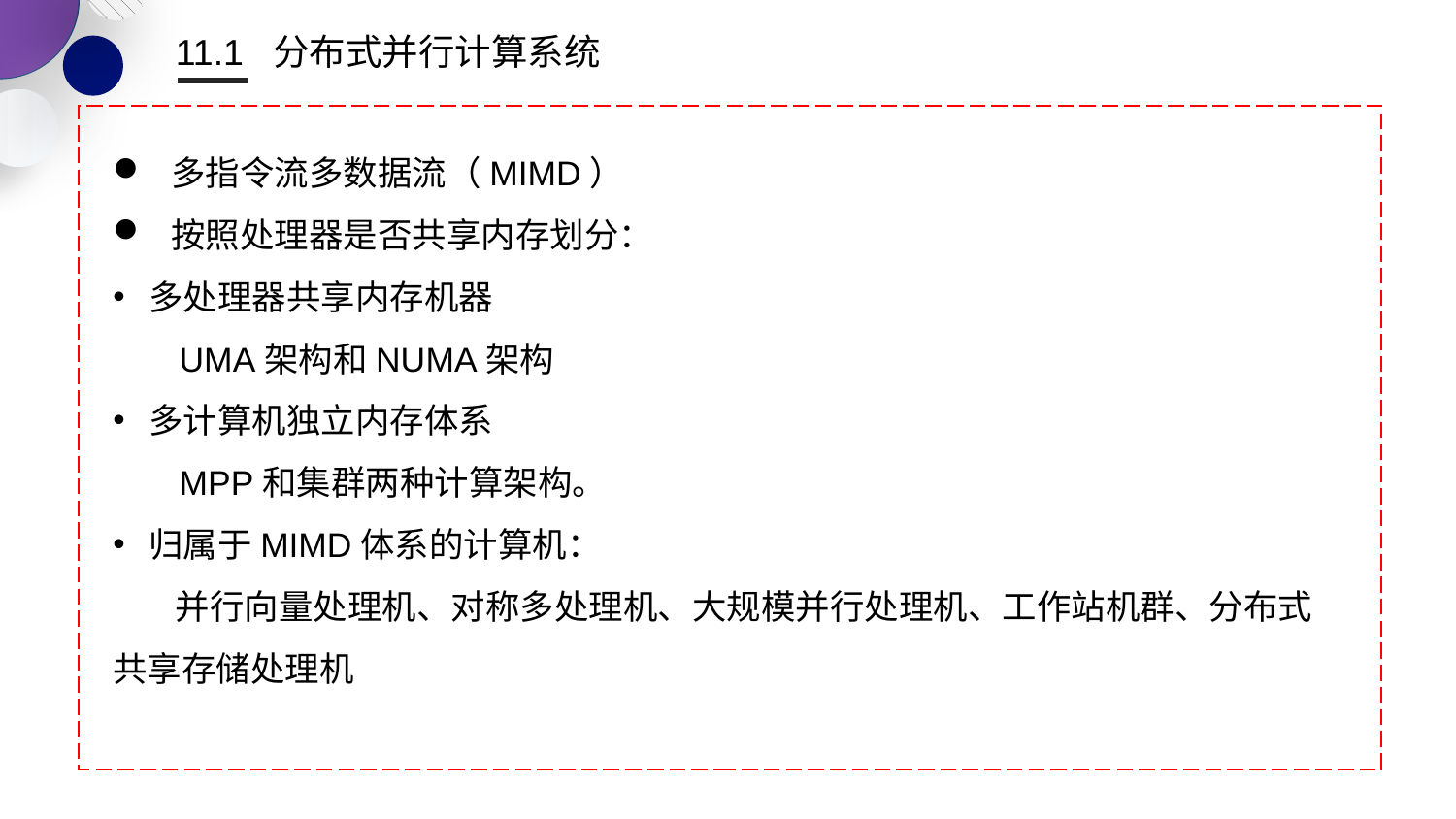

11.1  分布式并行计算系统

  多指令流多数据流（MIMD）
  按照处理器是否共享内存划分：
  多处理器共享内存机器
       UMA架构和NUMA架构
  多计算机独立内存体系
       MPP和集群两种计算架构。
  归属于MIMD体系的计算机：
       并行向量处理机、对称多处理机、大规模并行处理机、工作站机群、分布式共享存储处理机